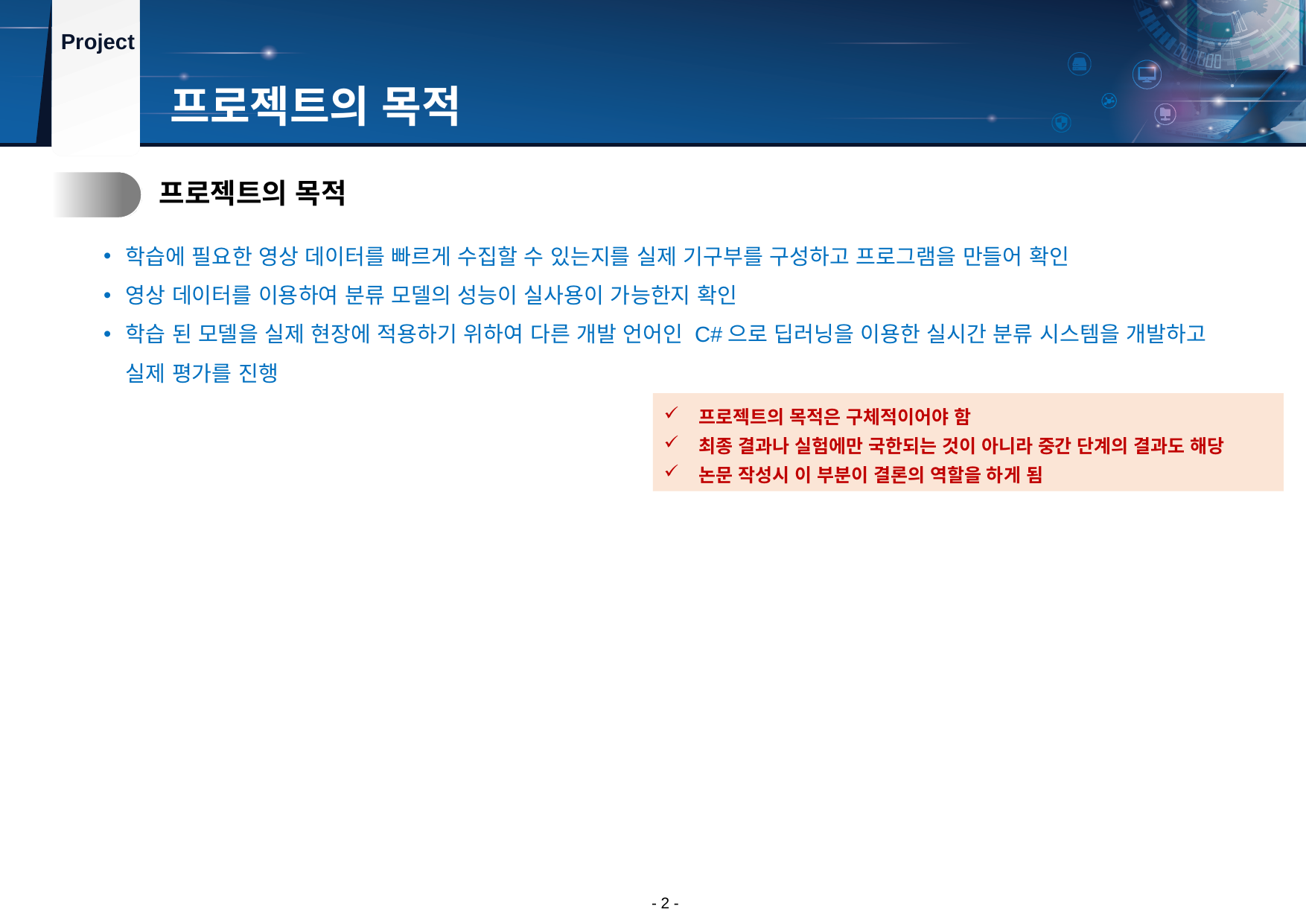

프로젝트의 목적

1.
프로젝트의 목적
학습에 필요한 영상 데이터를 빠르게 수집할 수 있는지를 실제 기구부를 구성하고 프로그램을 만들어 확인
영상 데이터를 이용하여 분류 모델의 성능이 실사용이 가능한지 확인
학습 된 모델을 실제 현장에 적용하기 위하여 다른 개발 언어인 C#으로 딥러닝을 이용한 실시간 분류 시스템을 개발하고 실제 평가를 진행
프로젝트의 목적은 구체적이어야 함
최종 결과나 실험에만 국한되는 것이 아니라 중간 단계의 결과도 해당
논문 작성시 이 부분이 결론의 역할을 하게 됨
- 2 -